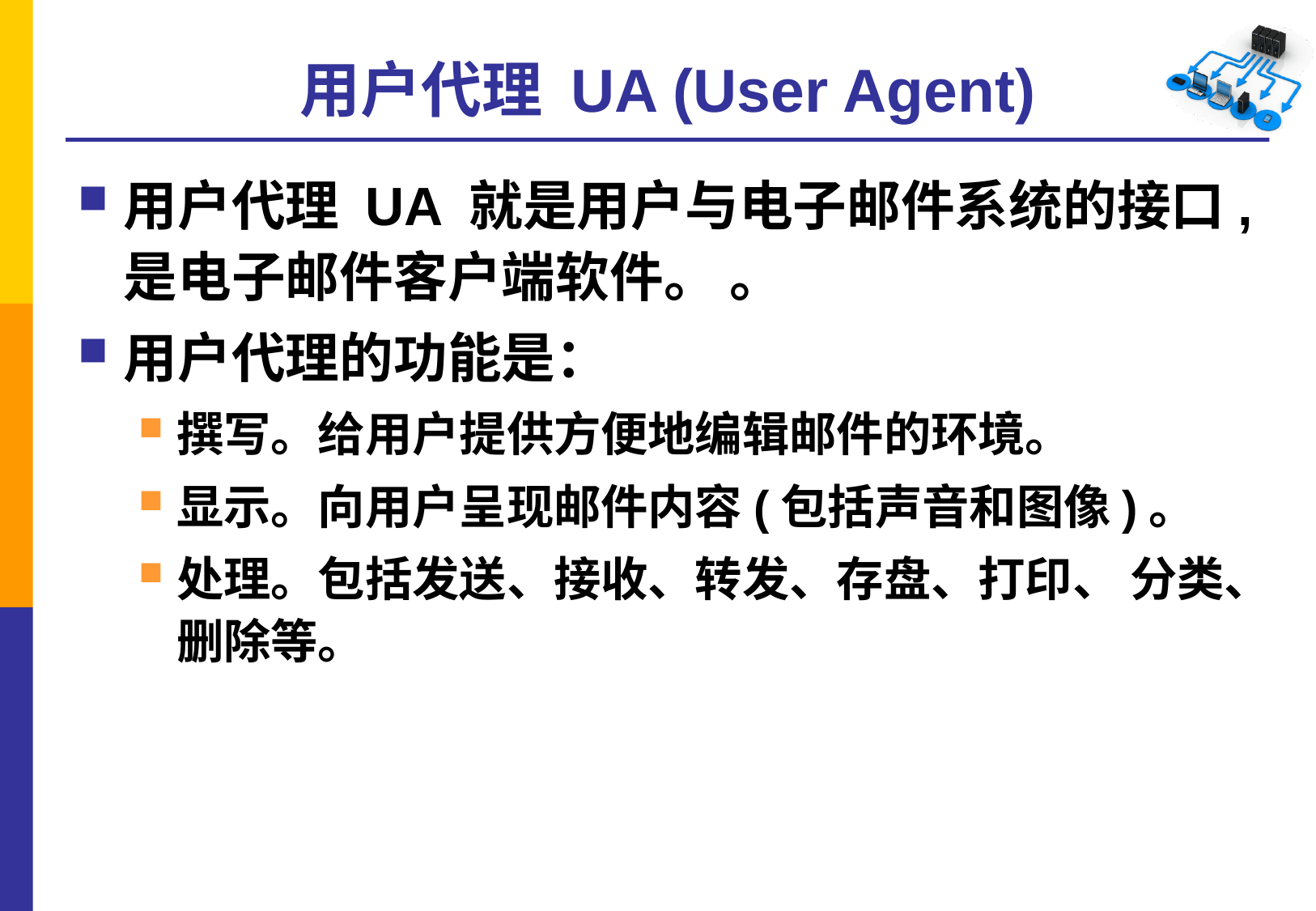

# 用户代理 UA (User Agent)
用户代理 UA 就是用户与电子邮件系统的接口,是电子邮件客户端软件。 。
用户代理的功能是：
撰写。给用户提供方便地编辑邮件的环境。
显示。向用户呈现邮件内容(包括声音和图像)。
处理。包括发送、接收、转发、存盘、打印、 分类、删除等。